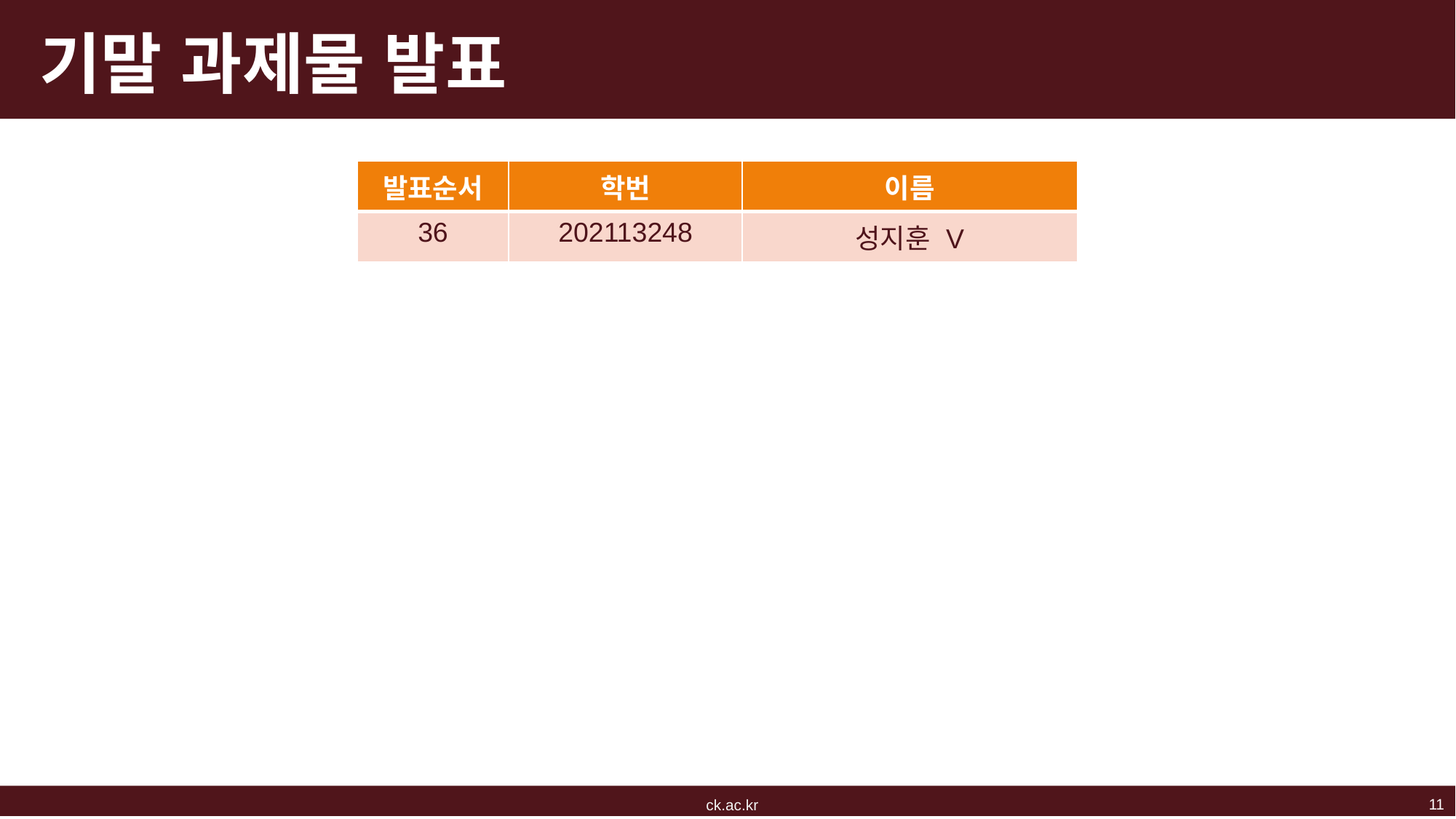

# 기말 과제물 발표
| 발표순서 | 학번 | 이름 |
| --- | --- | --- |
| 36 | 202113248 | 성지훈 V |
11
ck.ac.kr